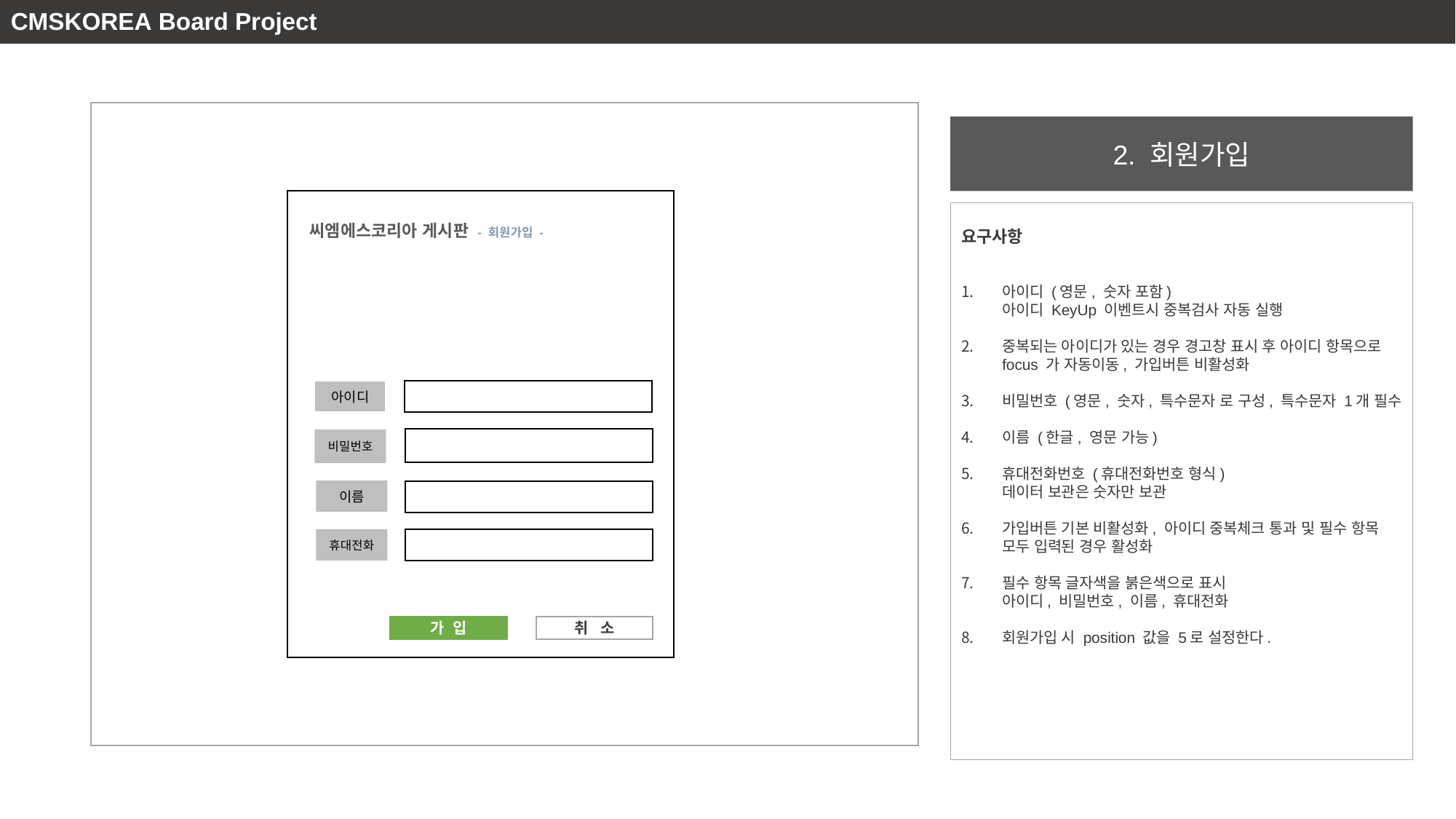

CMSKOREA Board Project

2. 회원가입

요구사항

아이디 (영문, 숫자 포함)
아이디 KeyUp 이벤트시 중복검사 자동 실행
중복되는 아이디가 있는 경우 경고창 표시 후 아이디 항목으로 focus 가 자동이동, 가입버튼 비활성화
비밀번호 (영문, 숫자, 특수문자 로 구성, 특수문자 1개 필수
이름 (한글, 영문 가능)
휴대전화번호 (휴대전화번호 형식)
데이터 보관은 숫자만 보관
가입버튼 기본 비활성화, 아이디 중복체크 통과 및 필수 항목 모두 입력된 경우 활성화
필수 항목 글자색을 붉은색으로 표시
아이디, 비밀번호, 이름, 휴대전화

회원가입 시 position 값을 5로 설정한다.

씨엠에스코리아 게시판 - 회원가입 -
아이디

비밀번호
이름

휴대전화
취   소
가  입